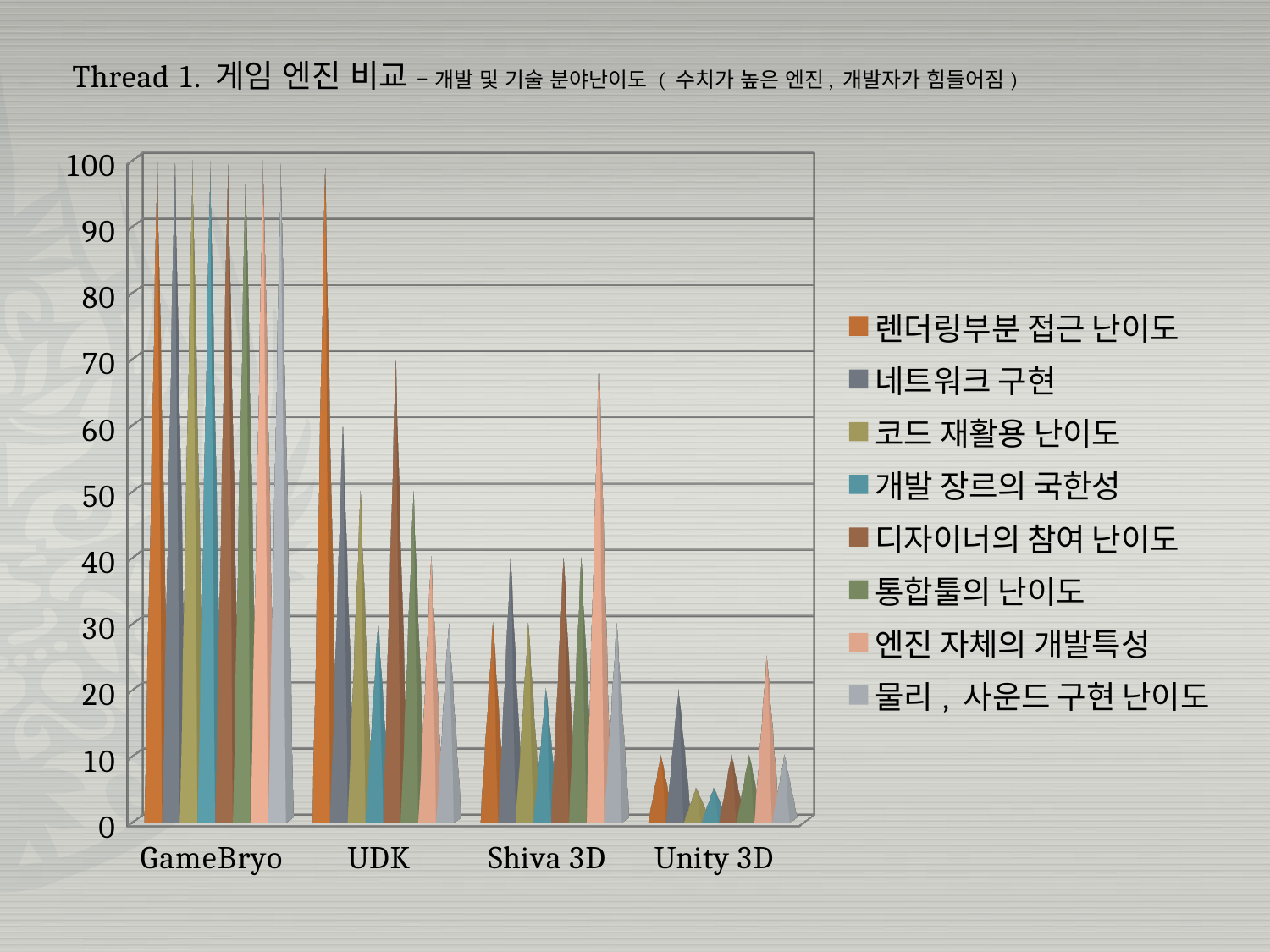

Thread 1. 게임 엔진 비교 – 개발 및 기술 분야난이도 ( 수치가 높은 엔진, 개발자가 힘들어짐)

[unsupported chart]